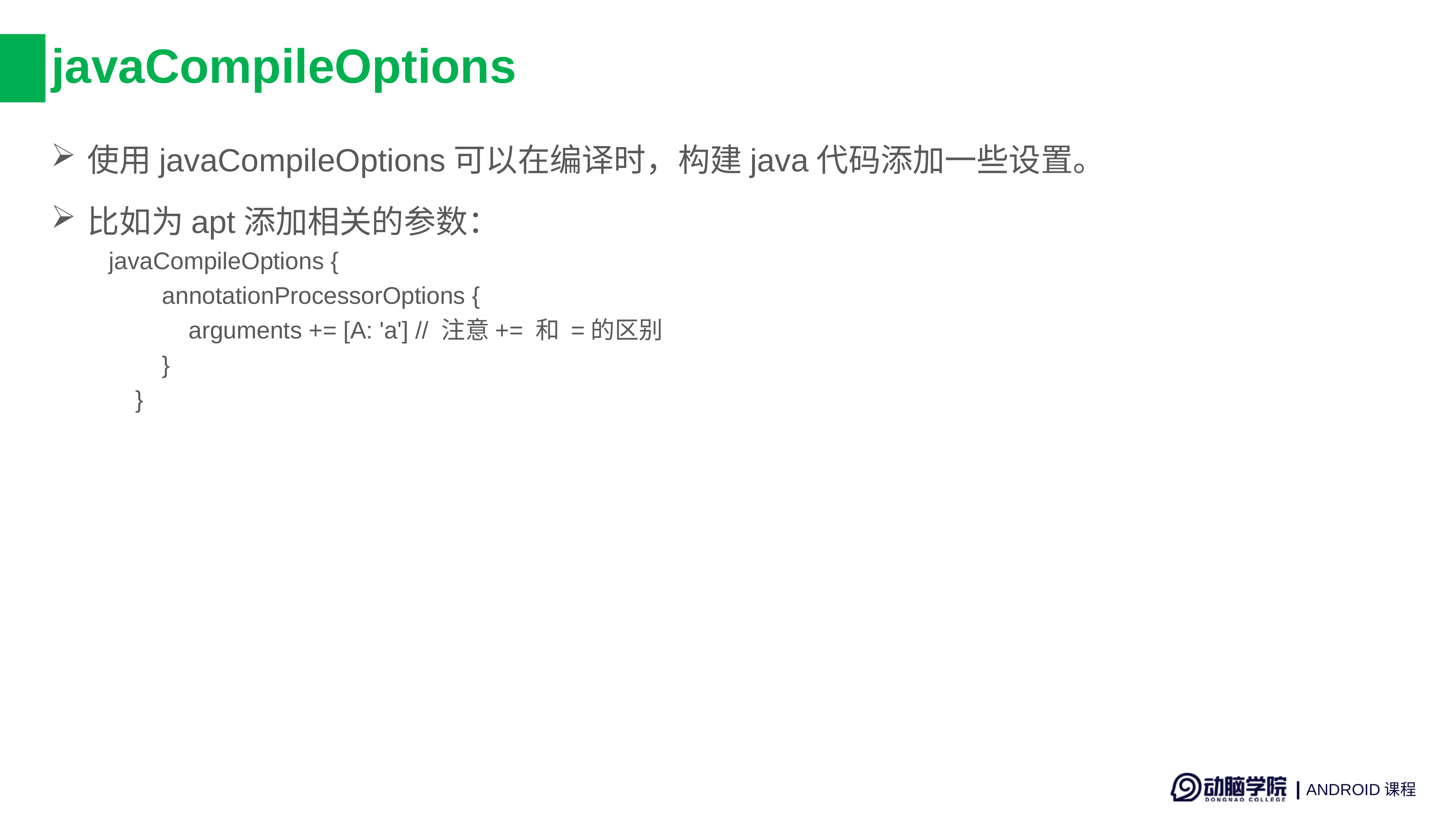

# javaCompileOptions
使用javaCompileOptions可以在编译时，构建java代码添加一些设置。
比如为apt添加相关的参数：
javaCompileOptions {
        annotationProcessorOptions {
            arguments += [A: 'a'] // 注意+= 和 =的区别
        }
    }